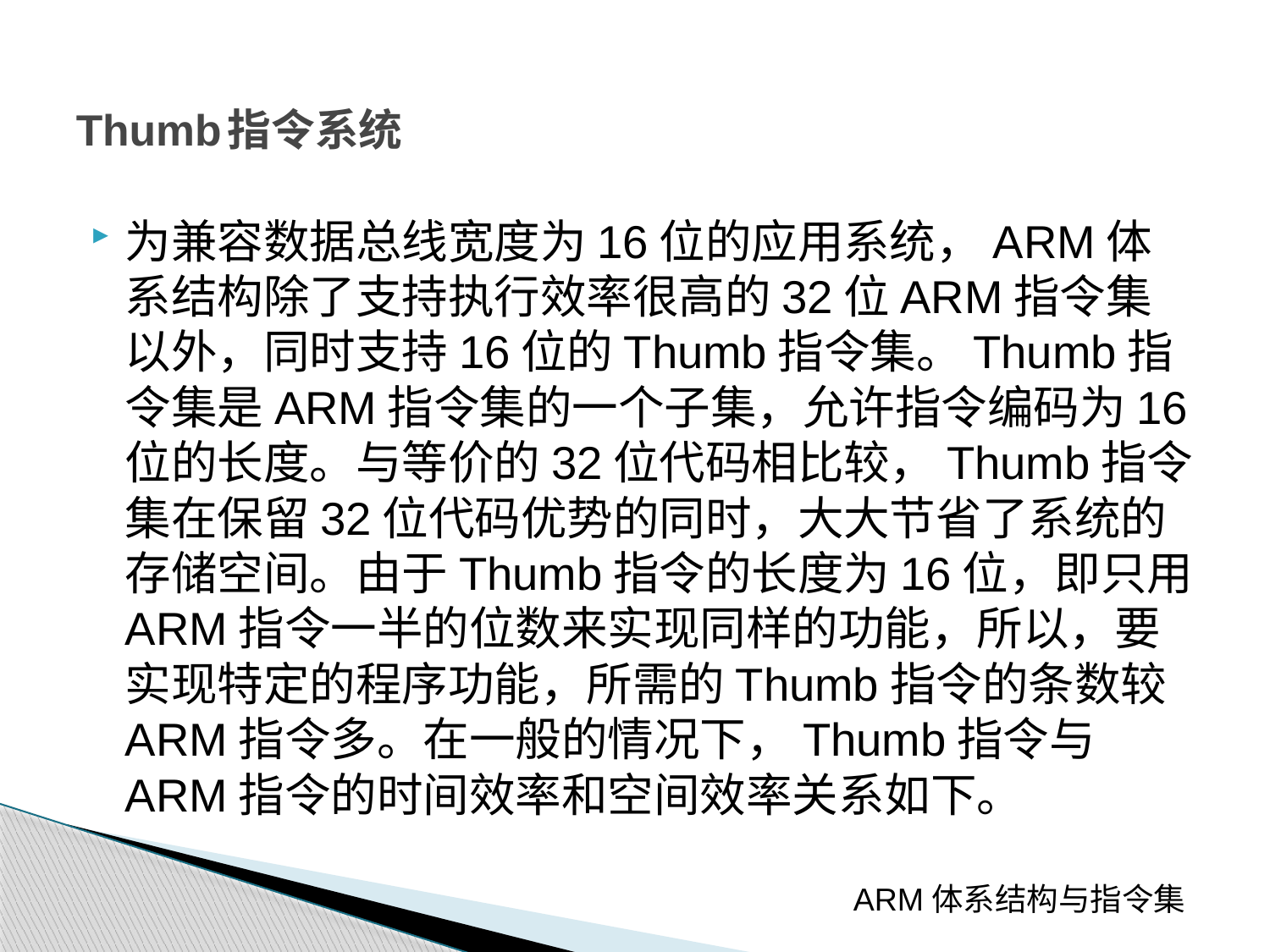

# Thumb指令系统
为兼容数据总线宽度为16位的应用系统，ARM体系结构除了支持执行效率很高的32位ARM指令集以外，同时支持16位的Thumb指令集。Thumb指令集是ARM指令集的一个子集，允许指令编码为16位的长度。与等价的32位代码相比较，Thumb指令集在保留32位代码优势的同时，大大节省了系统的存储空间。由于Thumb指令的长度为16位，即只用ARM指令一半的位数来实现同样的功能，所以，要实现特定的程序功能，所需的Thumb指令的条数较ARM指令多。在一般的情况下，Thumb指令与ARM指令的时间效率和空间效率关系如下。

            ARM体系结构与指令集